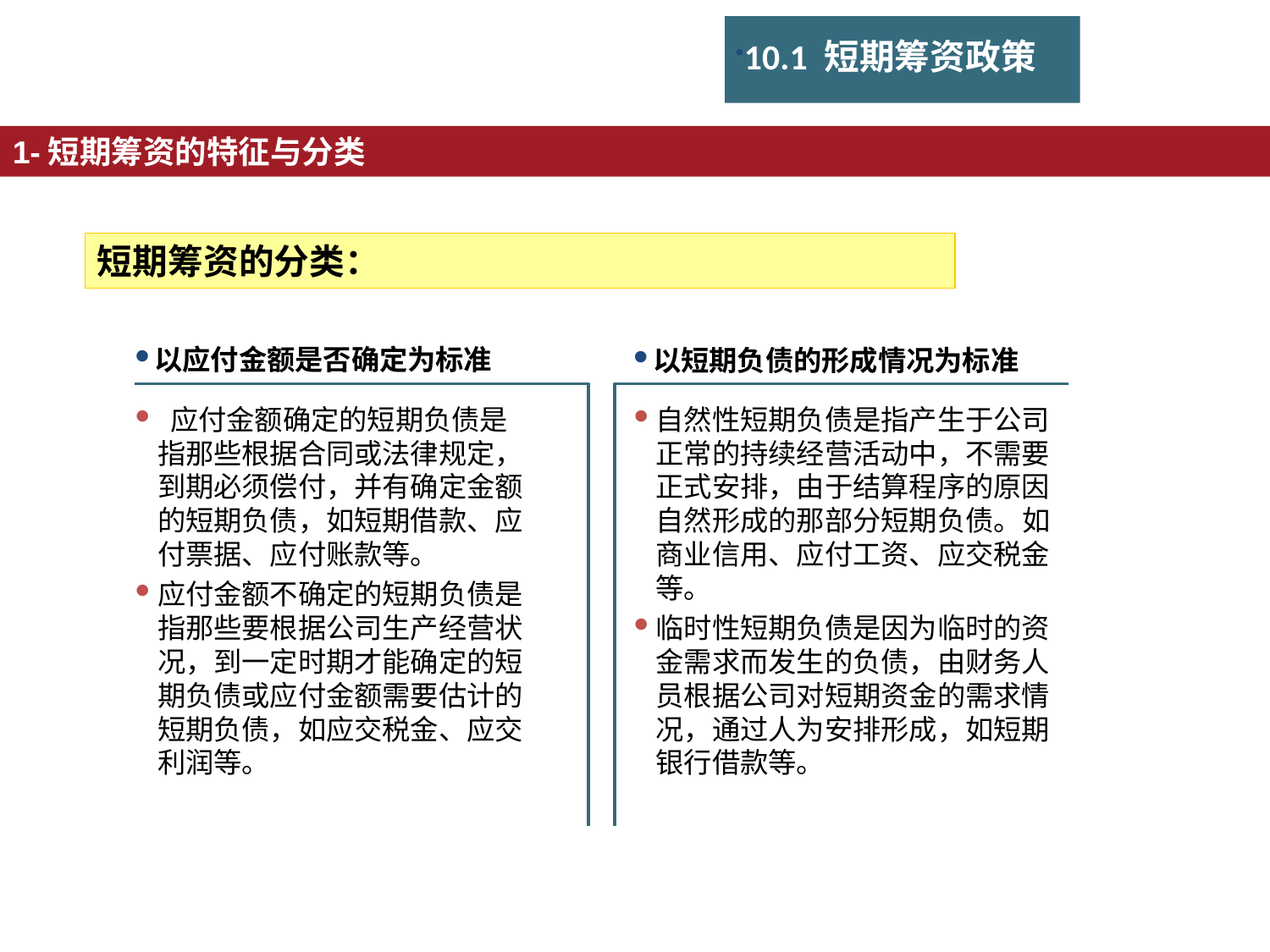

10.1 短期筹资政策
1-短期筹资的特征与分类
短期筹资的分类：
以应付金额是否确定为标准
以短期负债的形成情况为标准

 应付金额确定的短期负债是指那些根据合同或法律规定，到期必须偿付，并有确定金额的短期负债，如短期借款、应付票据、应付账款等。
应付金额不确定的短期负债是指那些要根据公司生产经营状况，到一定时期才能确定的短期负债或应付金额需要估计的短期负债，如应交税金、应交利润等。
自然性短期负债是指产生于公司正常的持续经营活动中，不需要正式安排，由于结算程序的原因自然形成的那部分短期负债。如商业信用、应付工资、应交税金等。
临时性短期负债是因为临时的资金需求而发生的负债，由财务人员根据公司对短期资金的需求情况，通过人为安排形成，如短期银行借款等。